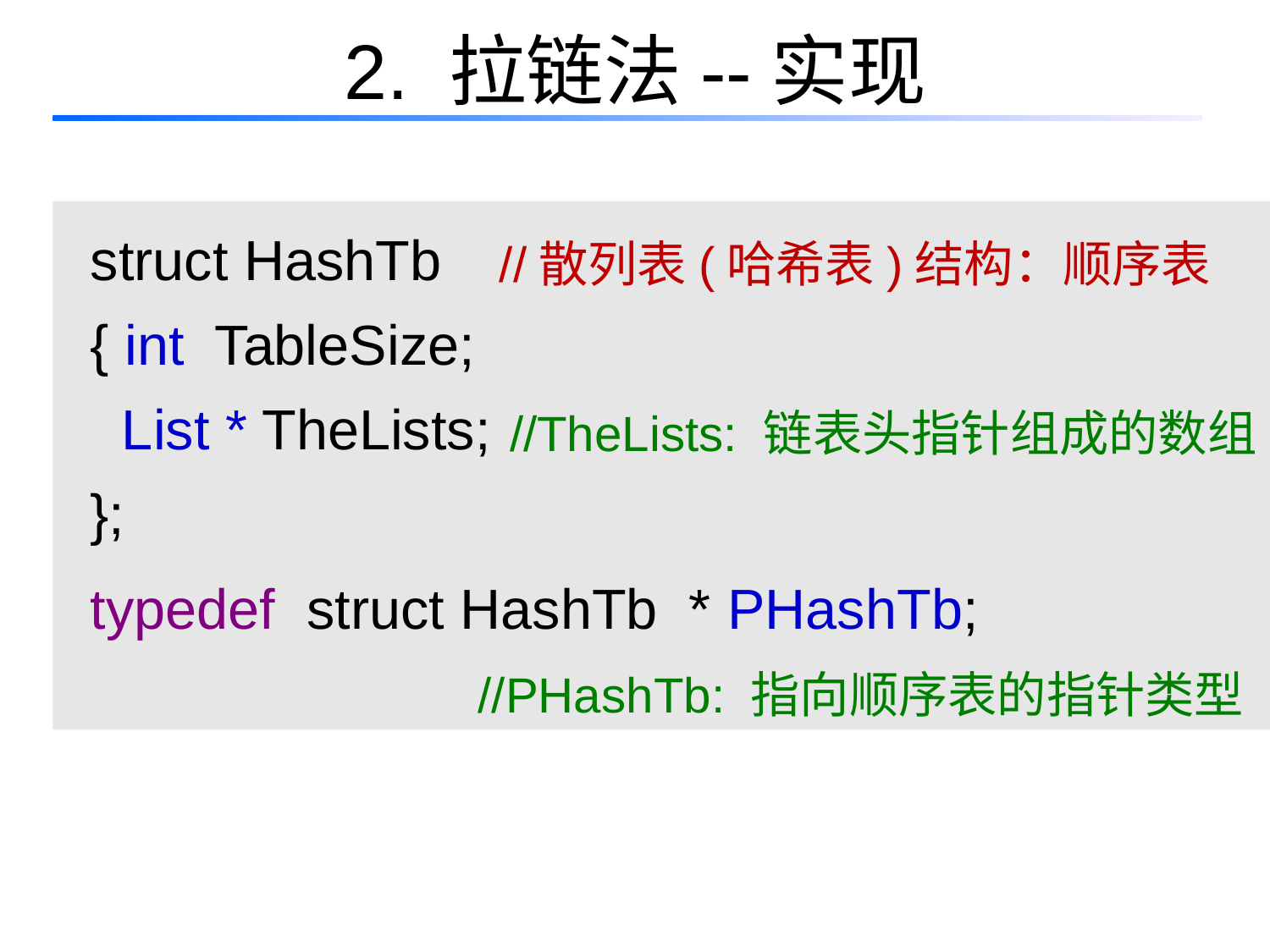

# 2. 拉链法--实现

struct HashTb
{ int  TableSize;
  List * TheLists;
};
typedef  struct HashTb  * PHashTb;
//散列表(哈希表)结构：顺序表
//TheLists: 链表头指针组成的数组
//PHashTb: 指向顺序表的指针类型